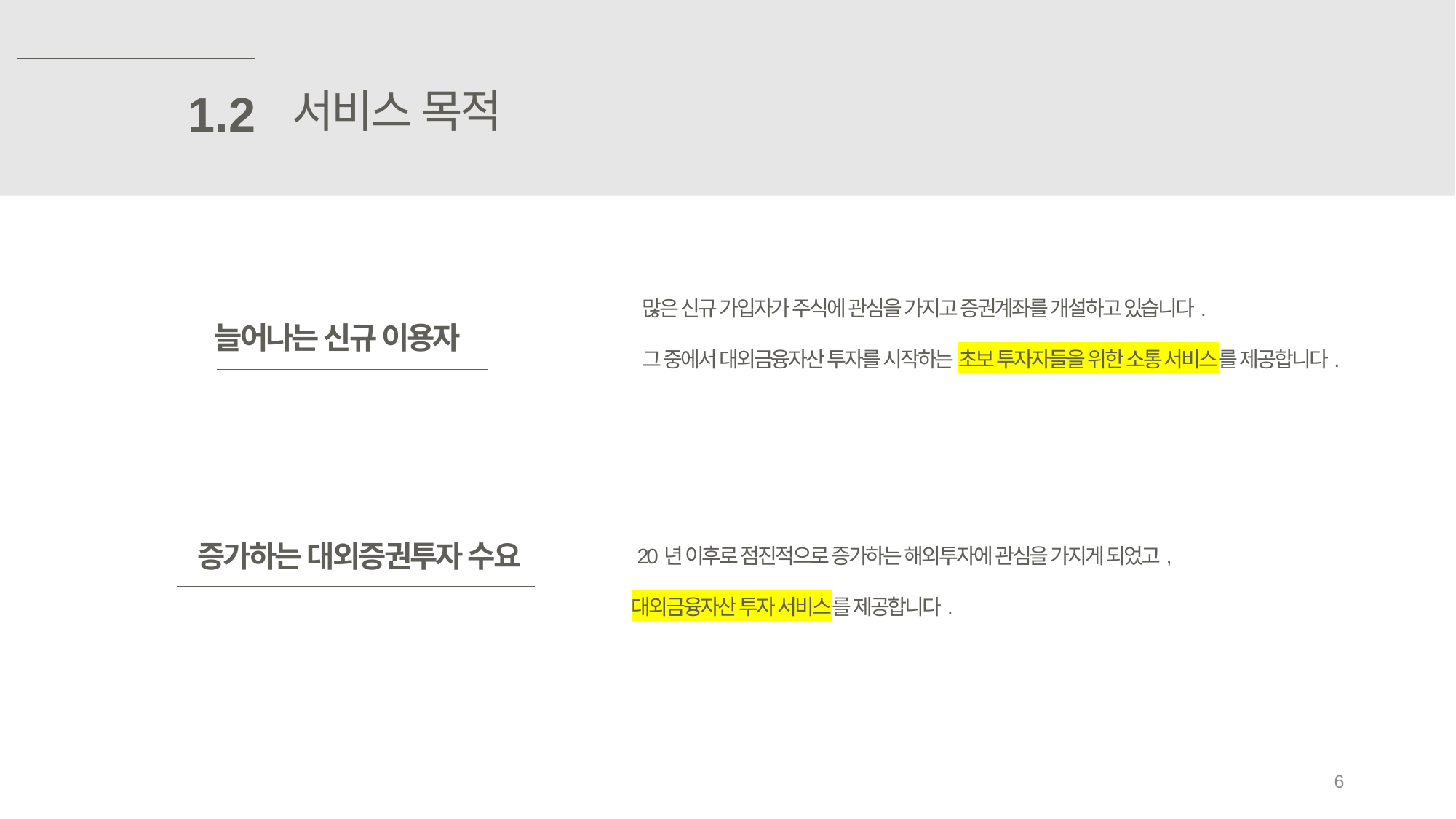

서비스 목적
1.2
 많은 신규 가입자가 주식에 관심을 가지고 증권계좌를 개설하고 있습니다.

 그 중에서 대외금융자산 투자를 시작하는 초보 투자자들을 위한 소통 서비스를 제공합니다.
     늘어나는 신규 이용자

 증가하는 대외증권투자 수요
 20년 이후로 점진적으로 증가하는 해외투자에 관심을 가지게 되었고,

대외금융자산 투자 서비스를 제공합니다.
2021.10.06
6